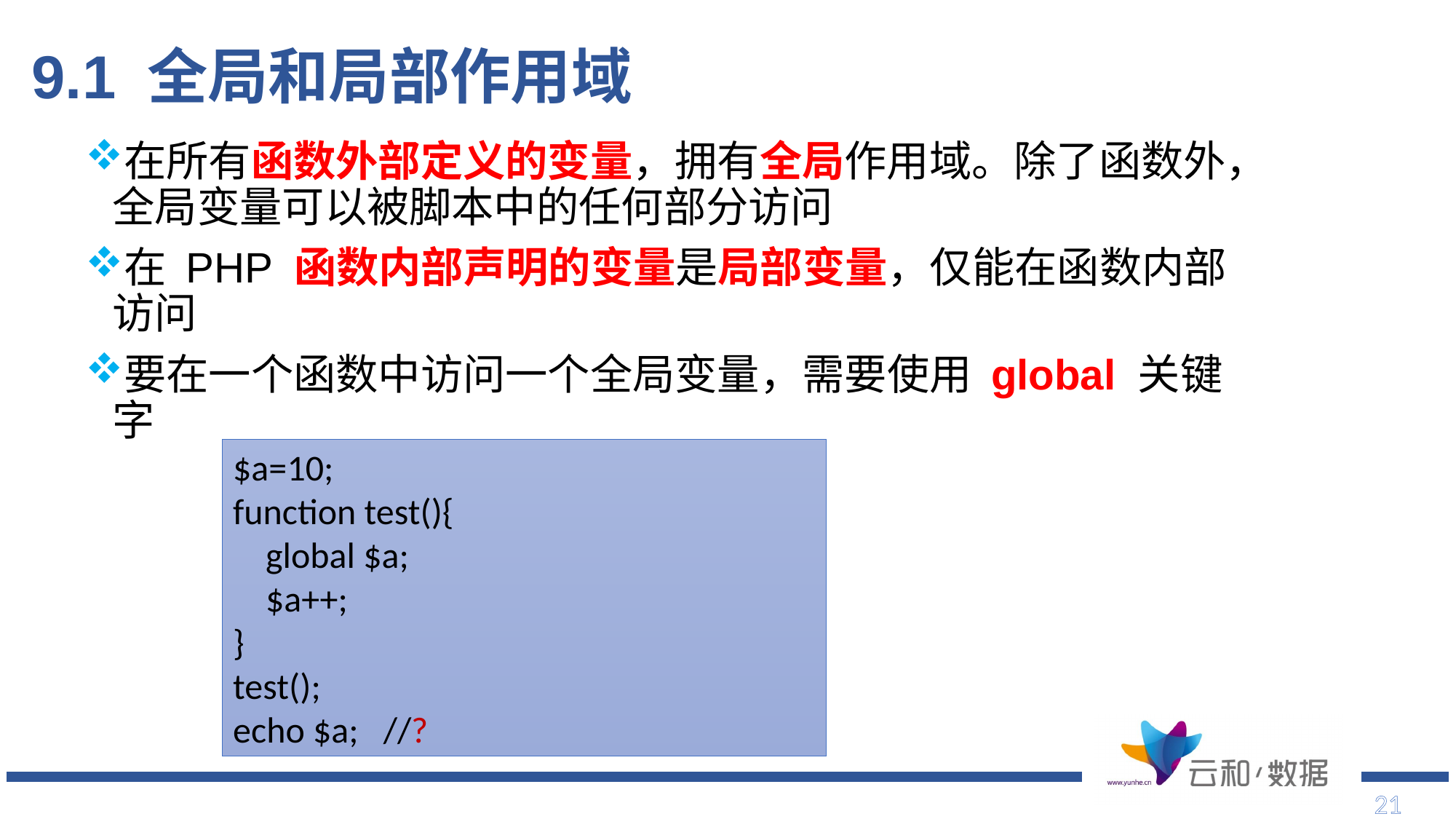

# 9.1 全局和局部作用域
在所有函数外部定义的变量，拥有全局作用域。除了函数外，全局变量可以被脚本中的任何部分访问
在 PHP 函数内部声明的变量是局部变量，仅能在函数内部访问
要在一个函数中访问一个全局变量，需要使用 global 关键字
$a=10;
function test(){
    global $a;
    $a++;
}
test();
echo $a;   //?